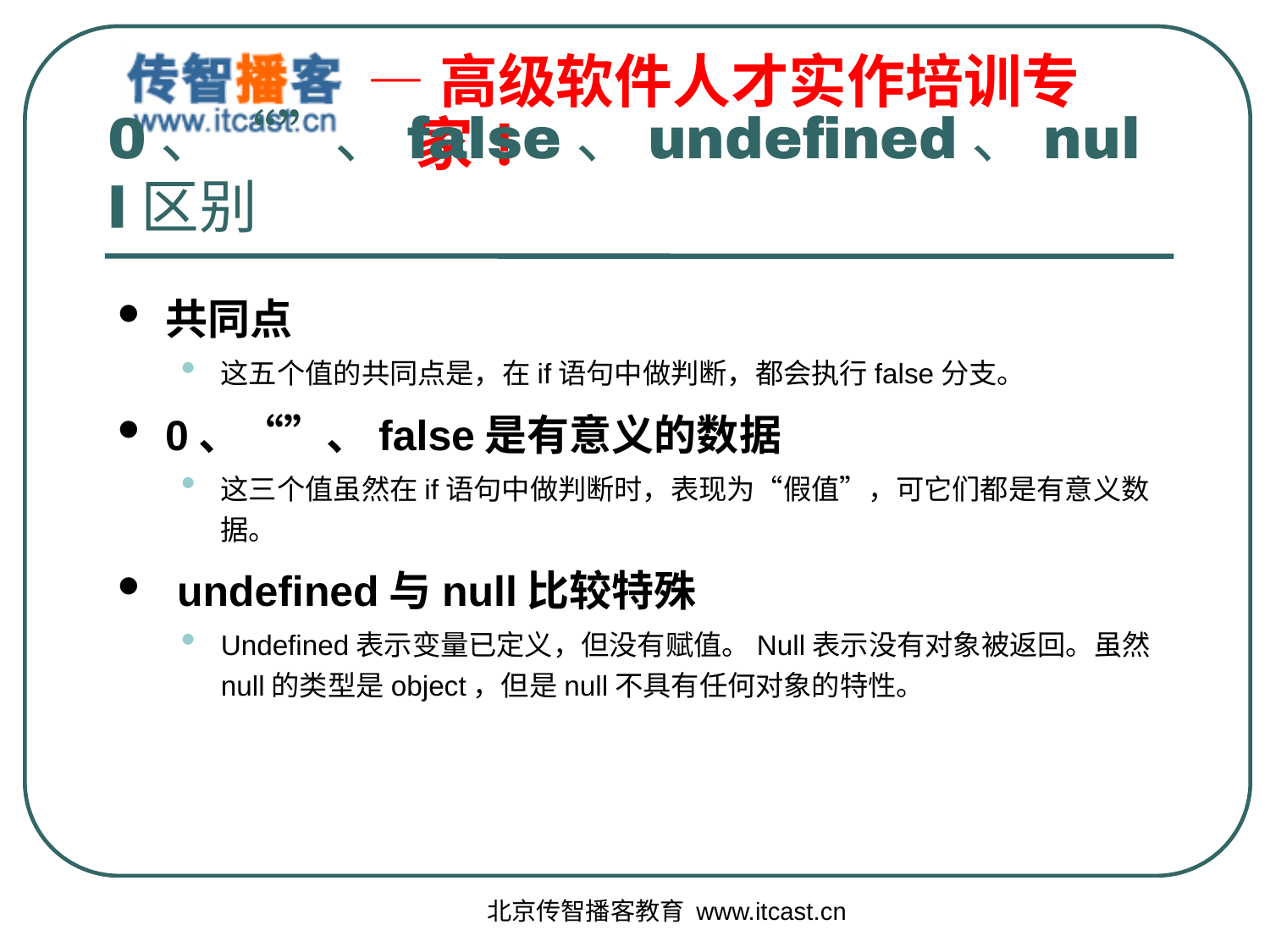

# 0、“”、false、undefined、null区别
共同点
这五个值的共同点是，在if语句中做判断，都会执行false分支。
0、“”、false是有意义的数据
这三个值虽然在if语句中做判断时，表现为“假值”，可它们都是有意义数据。
 undefined与null比较特殊
Undefined表示变量已定义，但没有赋值。Null表示没有对象被返回。虽然null的类型是object，但是null不具有任何对象的特性。